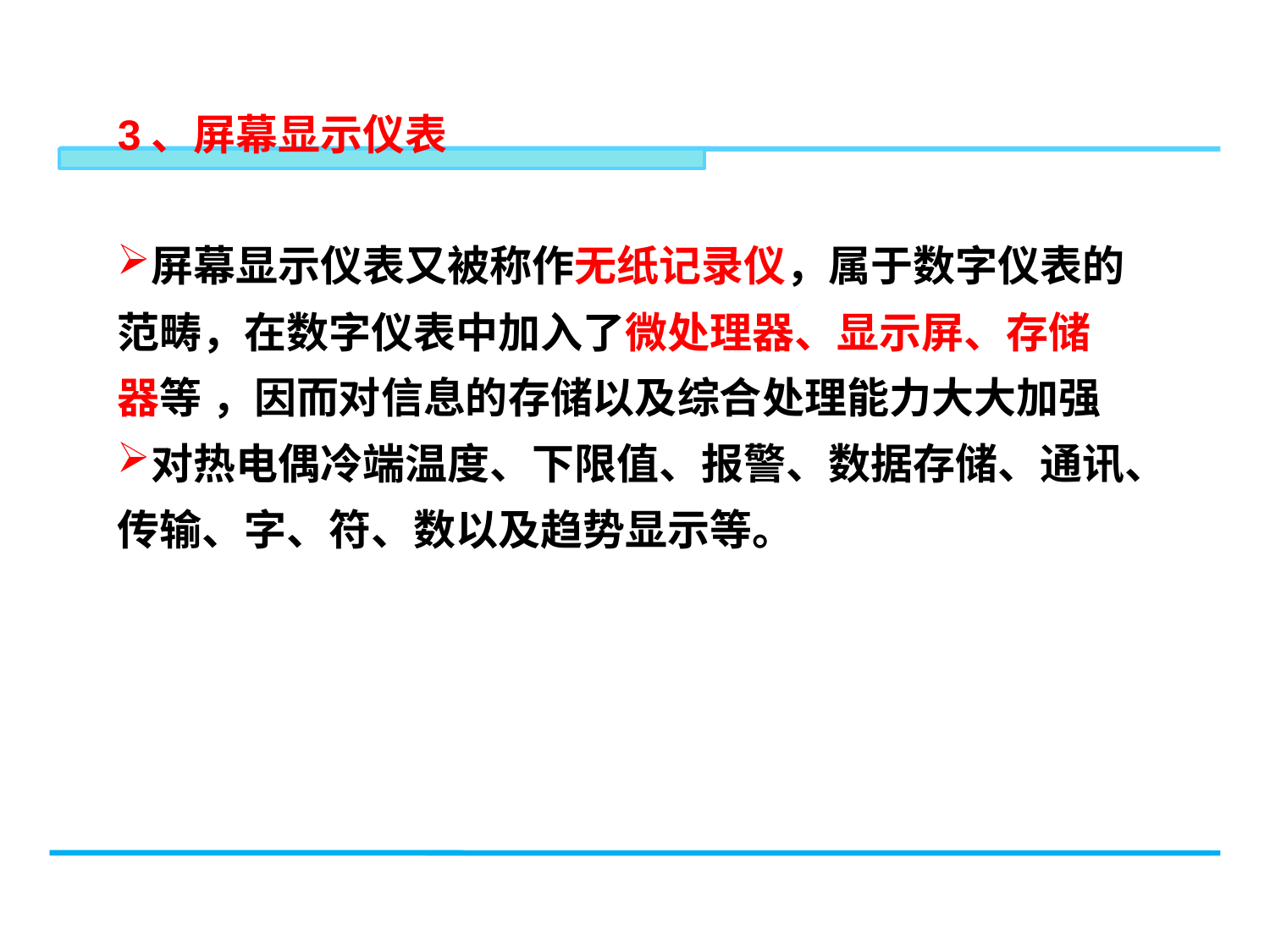

3、屏幕显示仪表

屏幕显示仪表又被称作无纸记录仪，属于数字仪表的范畴，在数字仪表中加入了微处理器、显示屏、存储器等 ，因而对信息的存储以及综合处理能力大大加强
对热电偶冷端温度、下限值、报警、数据存储、通讯、传输、字、符、数以及趋势显示等。